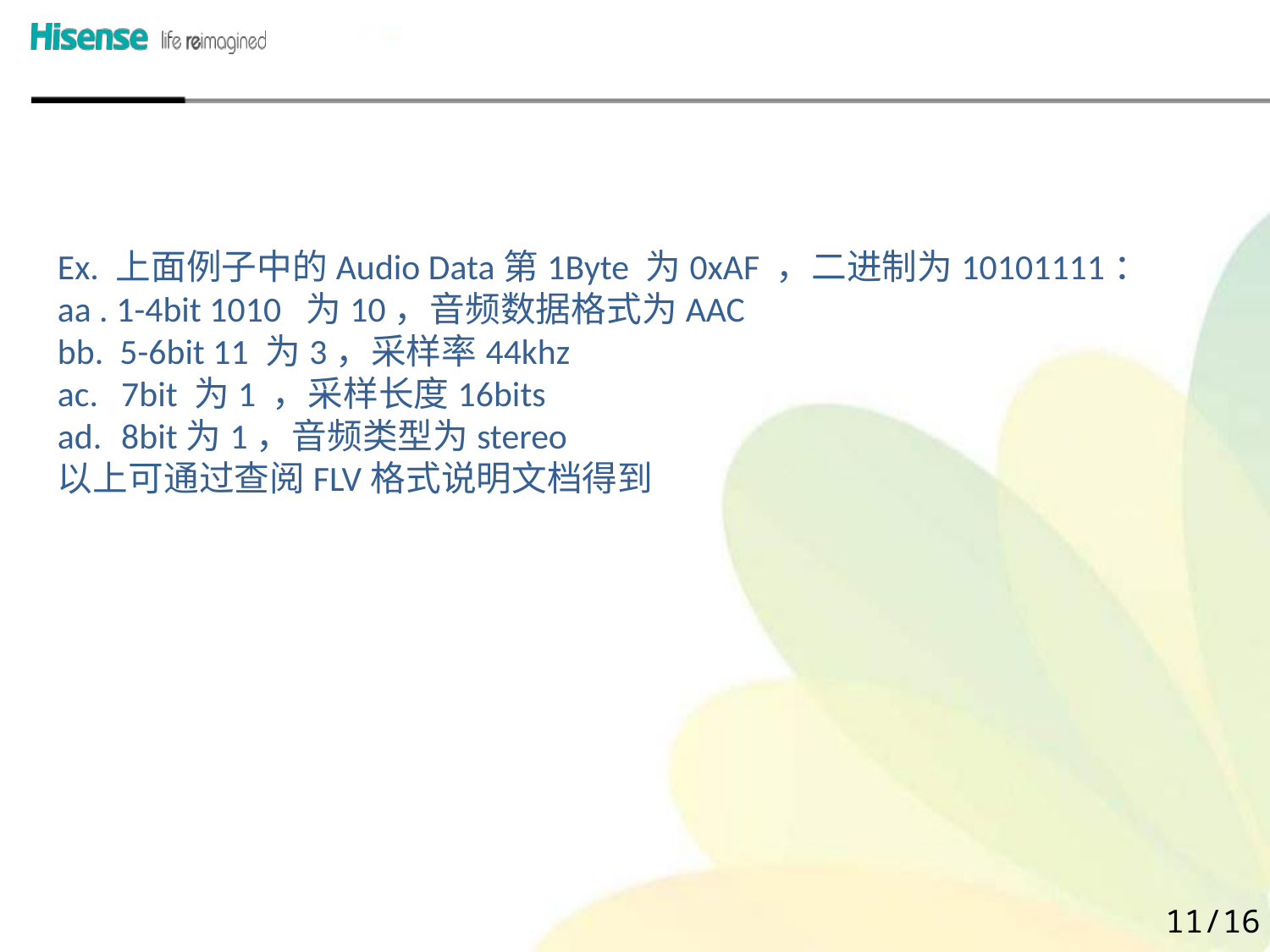

Ex. 上面例子中的Audio Data第1Byte 为0xAF ，二进制为10101111：
aa . 1-4bit 1010  为10，音频数据格式为AAC
bb.  5-6bit 11 为3，采样率44khz
  7bit 为1 ，采样长度16bits
  8bit为1，音频类型为stereo
以上可通过查阅FLV格式说明文档得到
11/16